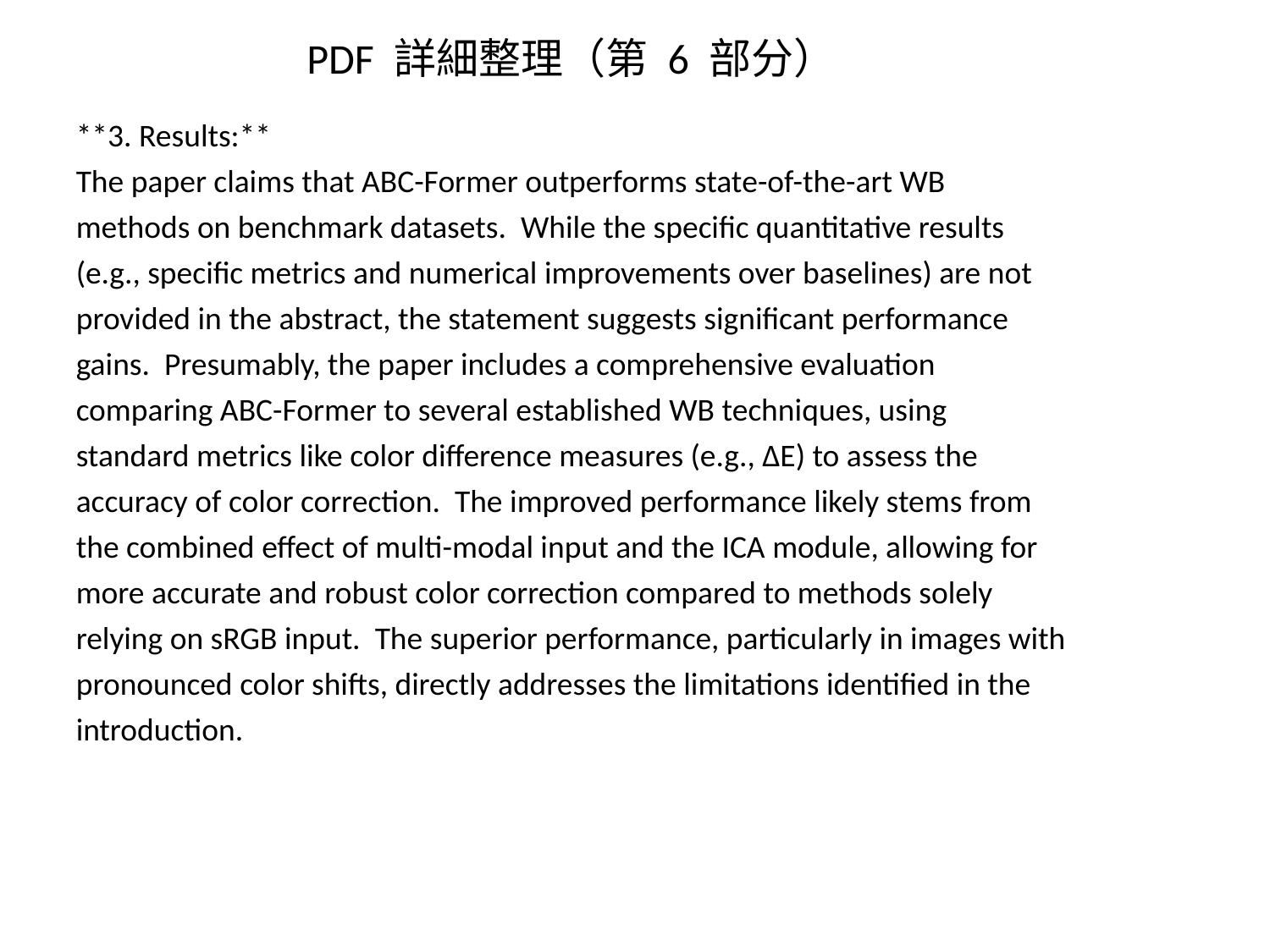

PDF 詳細整理（第 6 部分）

**3. Results:**
The paper claims that ABC-Former outperforms state-of-the-art WB methods on benchmark datasets.  While the specific quantitative results (e.g., specific metrics and numerical improvements over baselines) are not provided in the abstract, the statement suggests significant performance gains.  Presumably, the paper includes a comprehensive evaluation comparing ABC-Former to several established WB techniques, using standard metrics like color difference measures (e.g., ΔE) to assess the accuracy of color correction.  The improved performance likely stems from the combined effect of multi-modal input and the ICA module, allowing for more accurate and robust color correction compared to methods solely relying on sRGB input.  The superior performance, particularly in images with pronounced color shifts, directly addresses the limitations identified in the introduction.